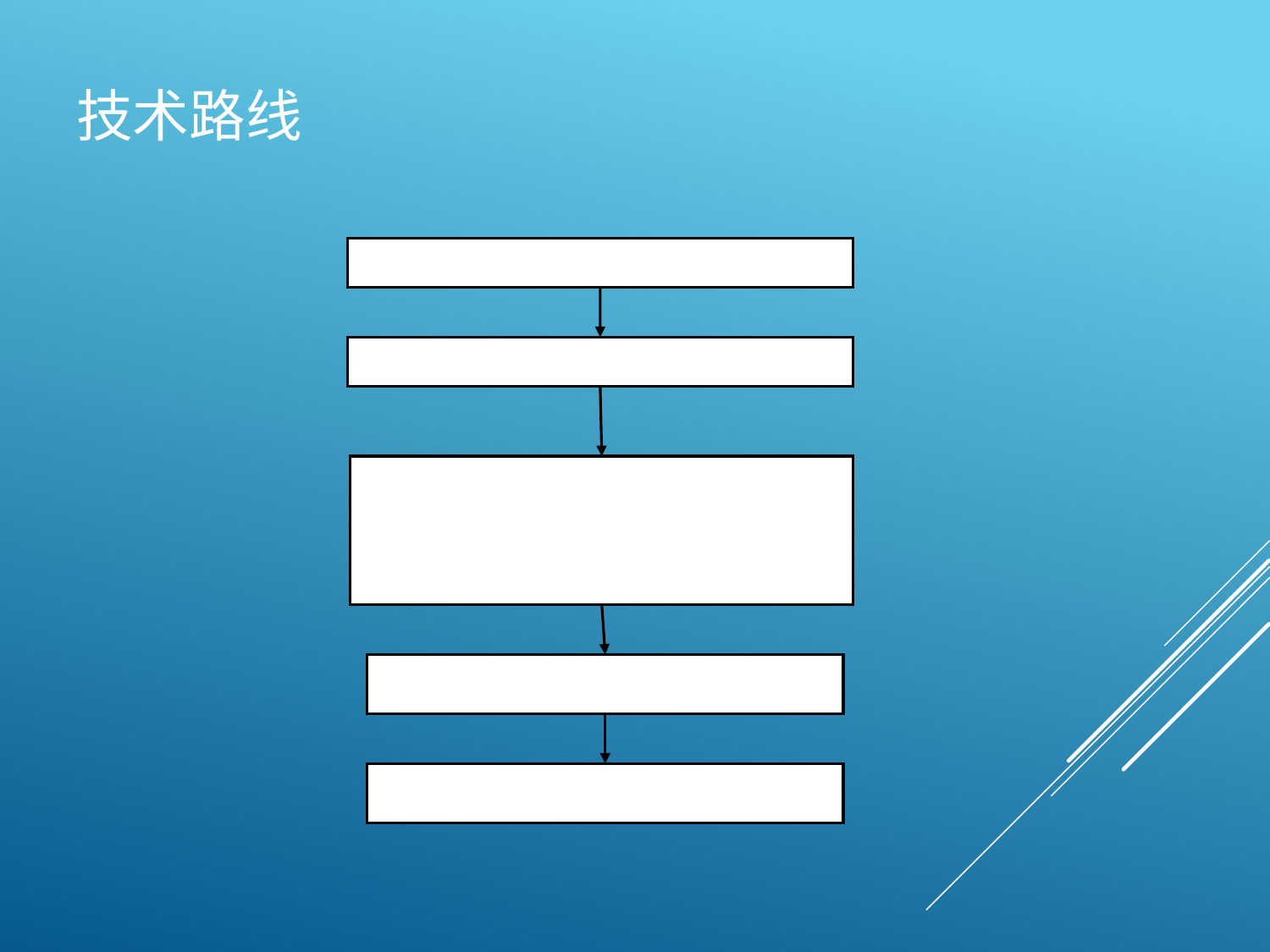

# 技术路线
国内外相关文献收集与综述分析
理论分析与模型构建
实验研究
前景理论参数测量
引入参考点的模拟订货实验
实证数据分析与模型参数估计
模型检验与讨论分析